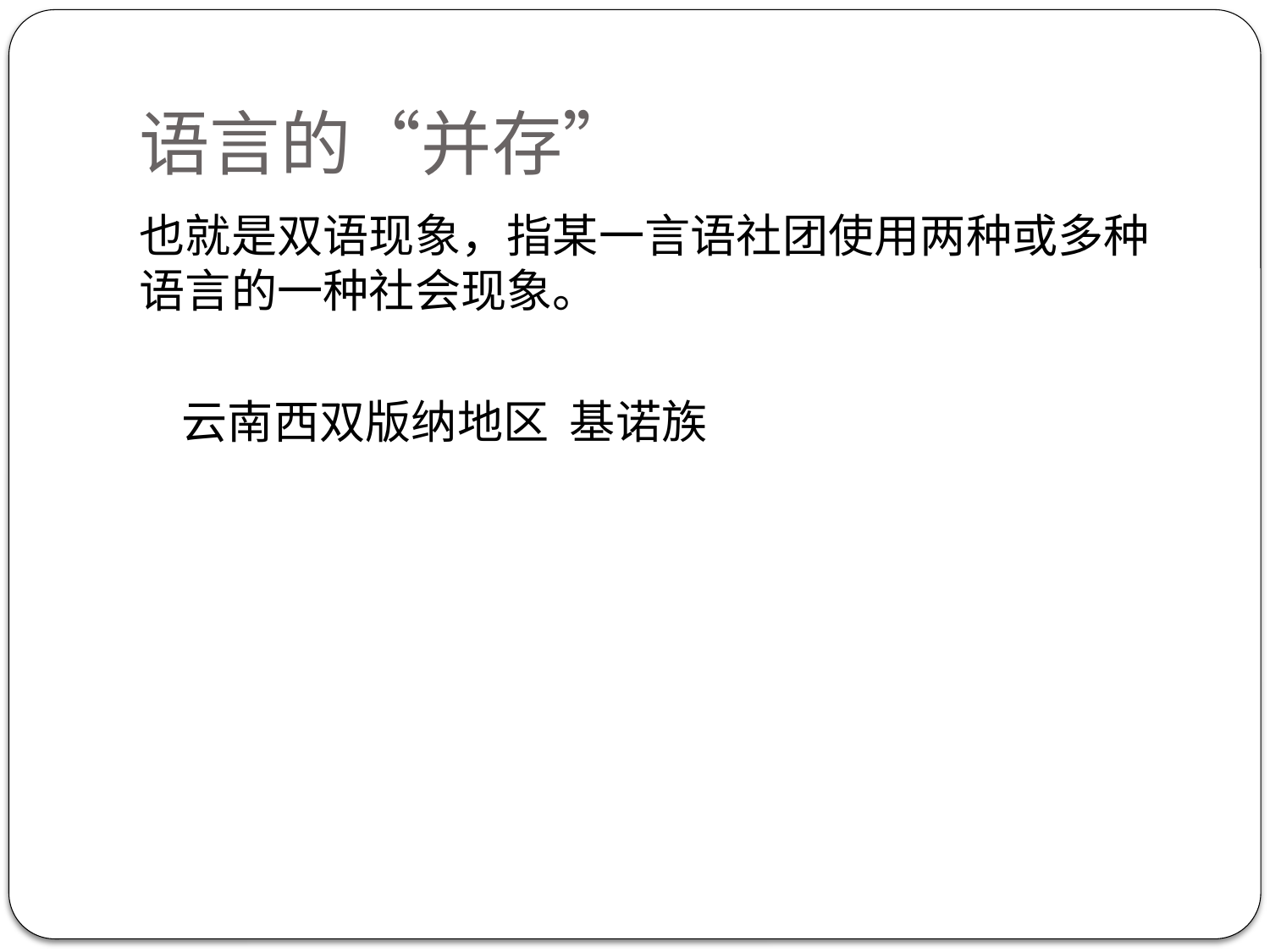

# 语言的“并存”
也就是双语现象，指某一言语社团使用两种或多种语言的一种社会现象。

   云南西双版纳地区  基诺族